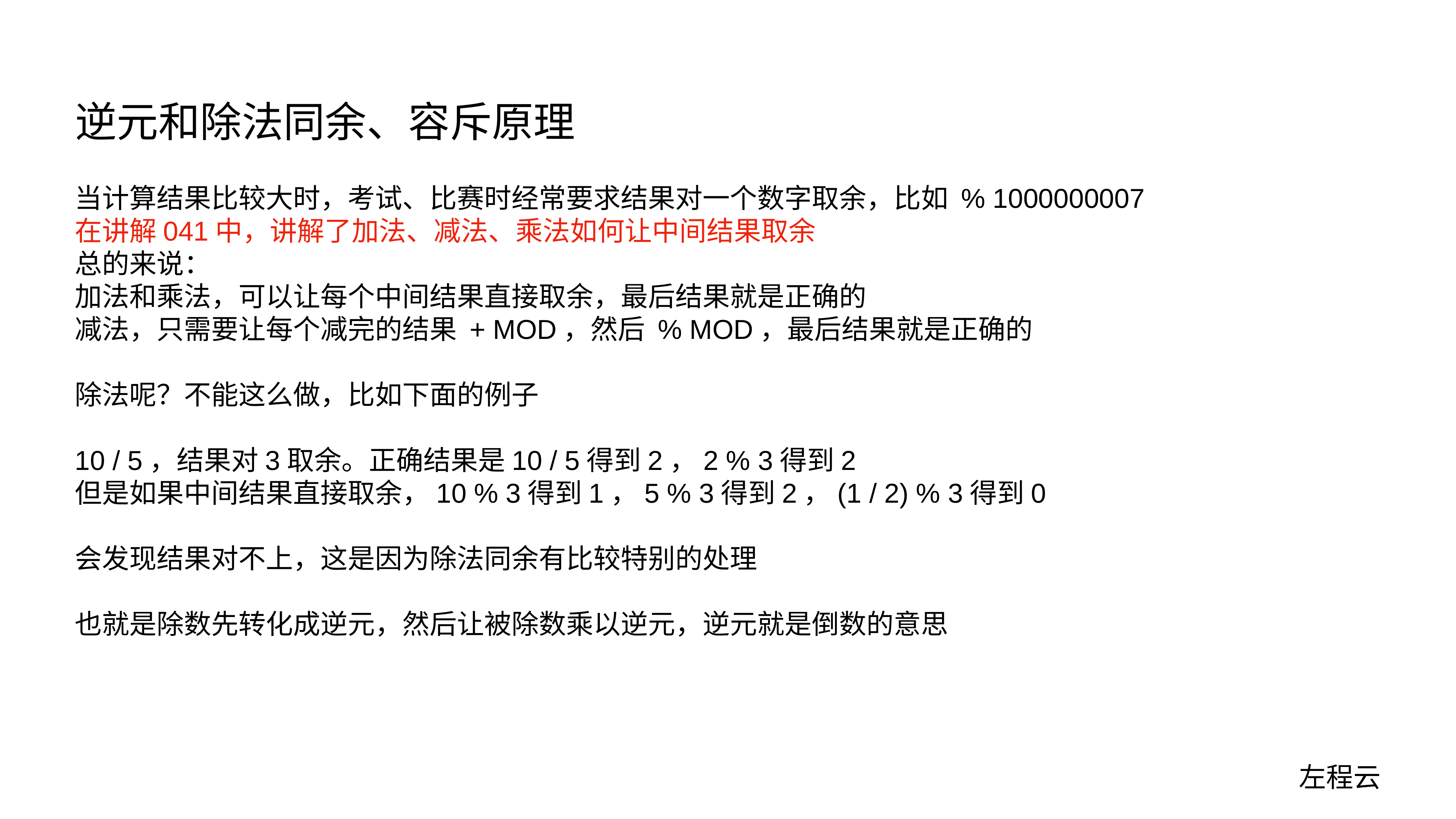

# 逆元和除法同余、容斥原理
当计算结果比较大时，考试、比赛时经常要求结果对一个数字取余，比如 % 1000000007
在讲解041中，讲解了加法、减法、乘法如何让中间结果取余
总的来说：
加法和乘法，可以让每个中间结果直接取余，最后结果就是正确的
减法，只需要让每个减完的结果 + MOD，然后 % MOD，最后结果就是正确的

除法呢？不能这么做，比如下面的例子

10 / 5，结果对3取余。正确结果是10 / 5得到2，2 % 3得到2
但是如果中间结果直接取余，10 % 3得到1，5 % 3得到2，(1 / 2) % 3得到0

会发现结果对不上，这是因为除法同余有比较特别的处理

也就是除数先转化成逆元，然后让被除数乘以逆元，逆元就是倒数的意思
左程云